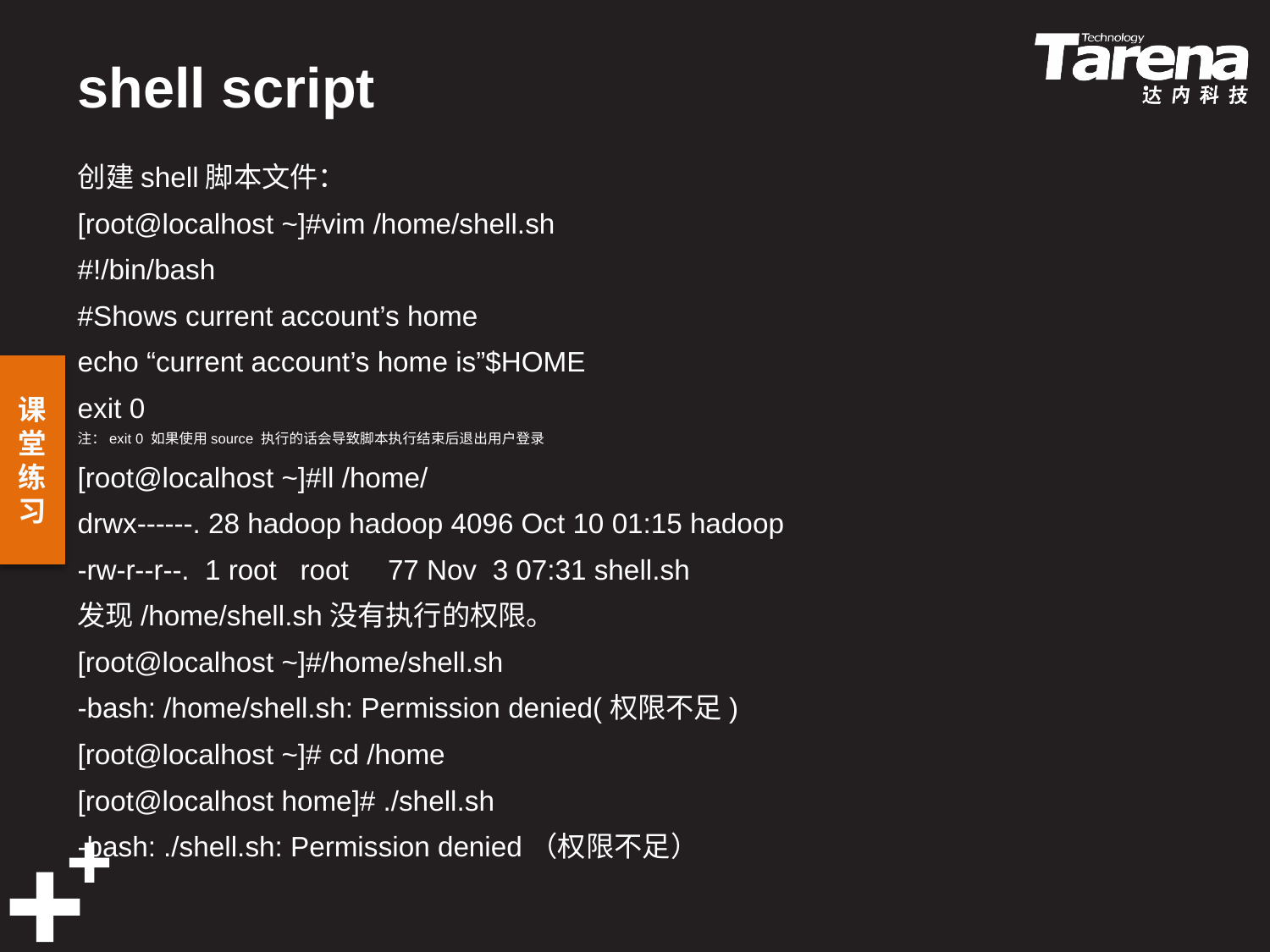

# shell script
创建shell脚本文件：
[root@localhost ~]#vim /home/shell.sh
#!/bin/bash
#Shows current account’s home
echo “current account’s home is”$HOME
exit 0
注：exit 0 如果使用source 执行的话会导致脚本执行结束后退出用户登录
[root@localhost ~]#ll /home/
drwx------. 28 hadoop hadoop 4096 Oct 10 01:15 hadoop
-rw-r--r--.  1 root   root     77 Nov  3 07:31 shell.sh
发现/home/shell.sh没有执行的权限。
[root@localhost ~]#/home/shell.sh
-bash: /home/shell.sh: Permission denied(权限不足)
[root@localhost ~]# cd /home
[root@localhost home]# ./shell.sh
-bash: ./shell.sh: Permission denied（权限不足）